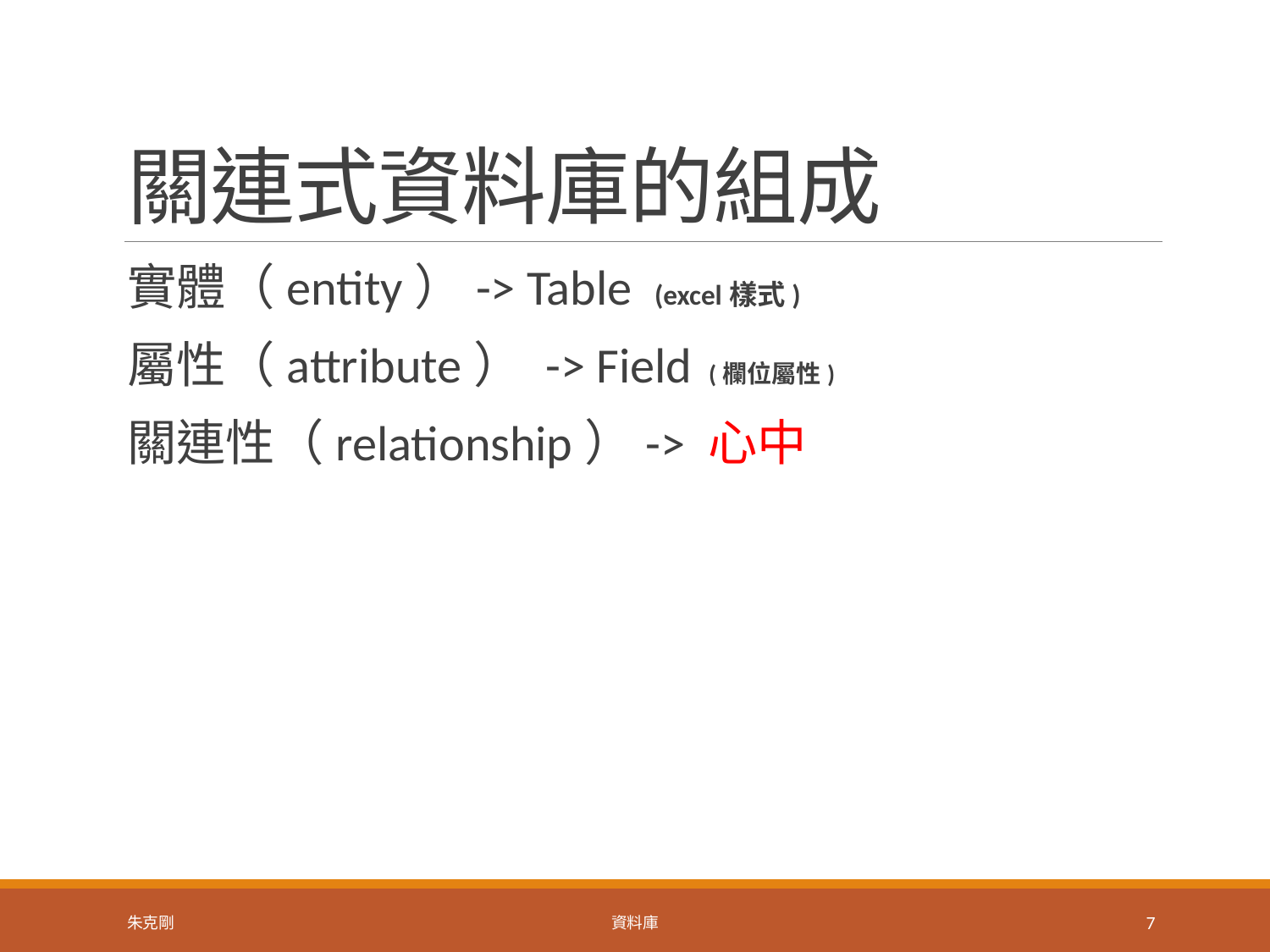

# 關連式資料庫的組成
實體（entity）-> Table  (excel樣式)
屬性（attribute） -> Field  (欄位屬性)
關連性（relationship）-> 心中
朱克剛
資料庫
7